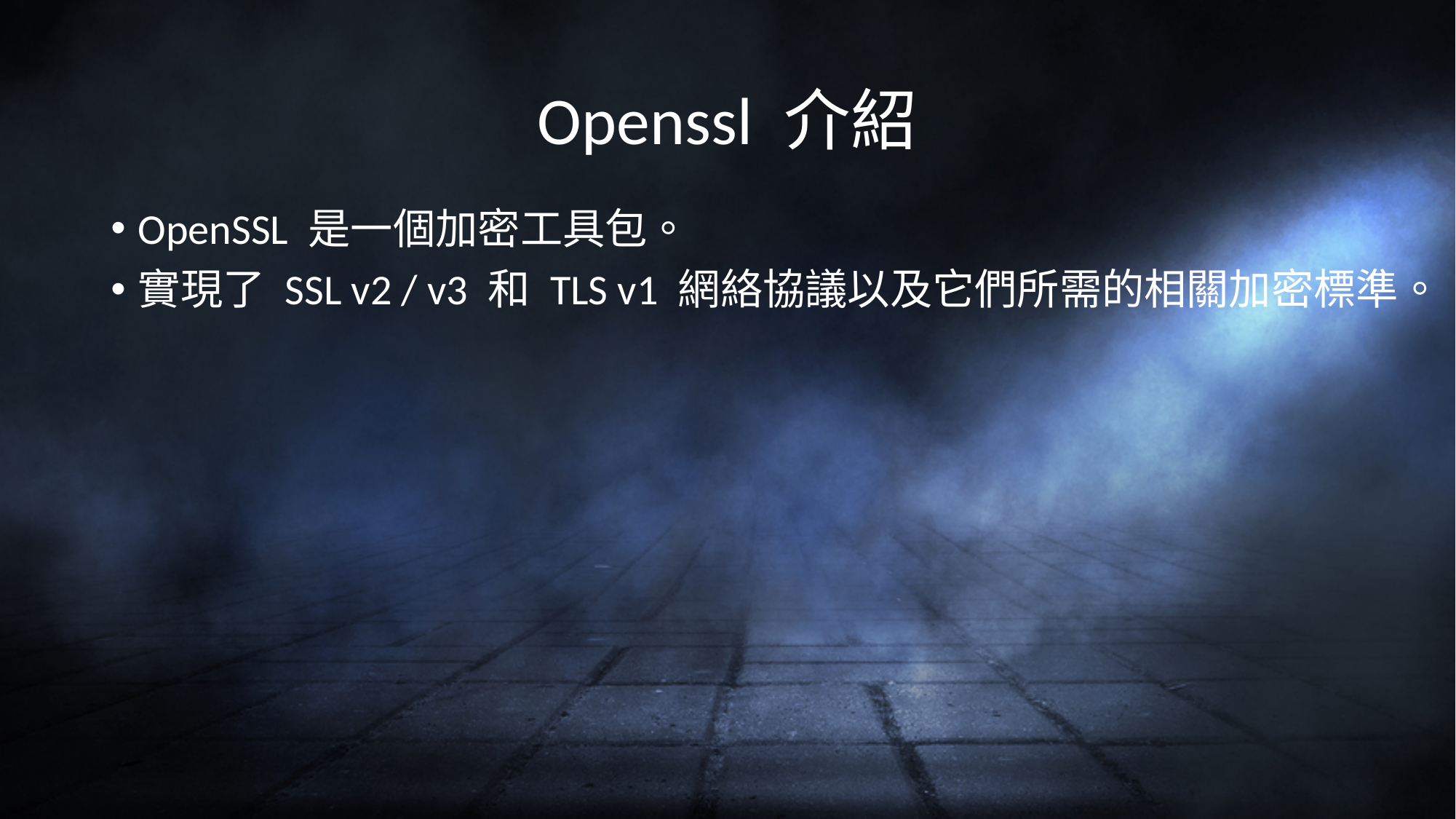

# Openssl 介紹
OpenSSL 是一個加密工具包。
實現了 SSL v2 / v3 和 TLS v1 網絡協議以及它們所需的相關加密標準。